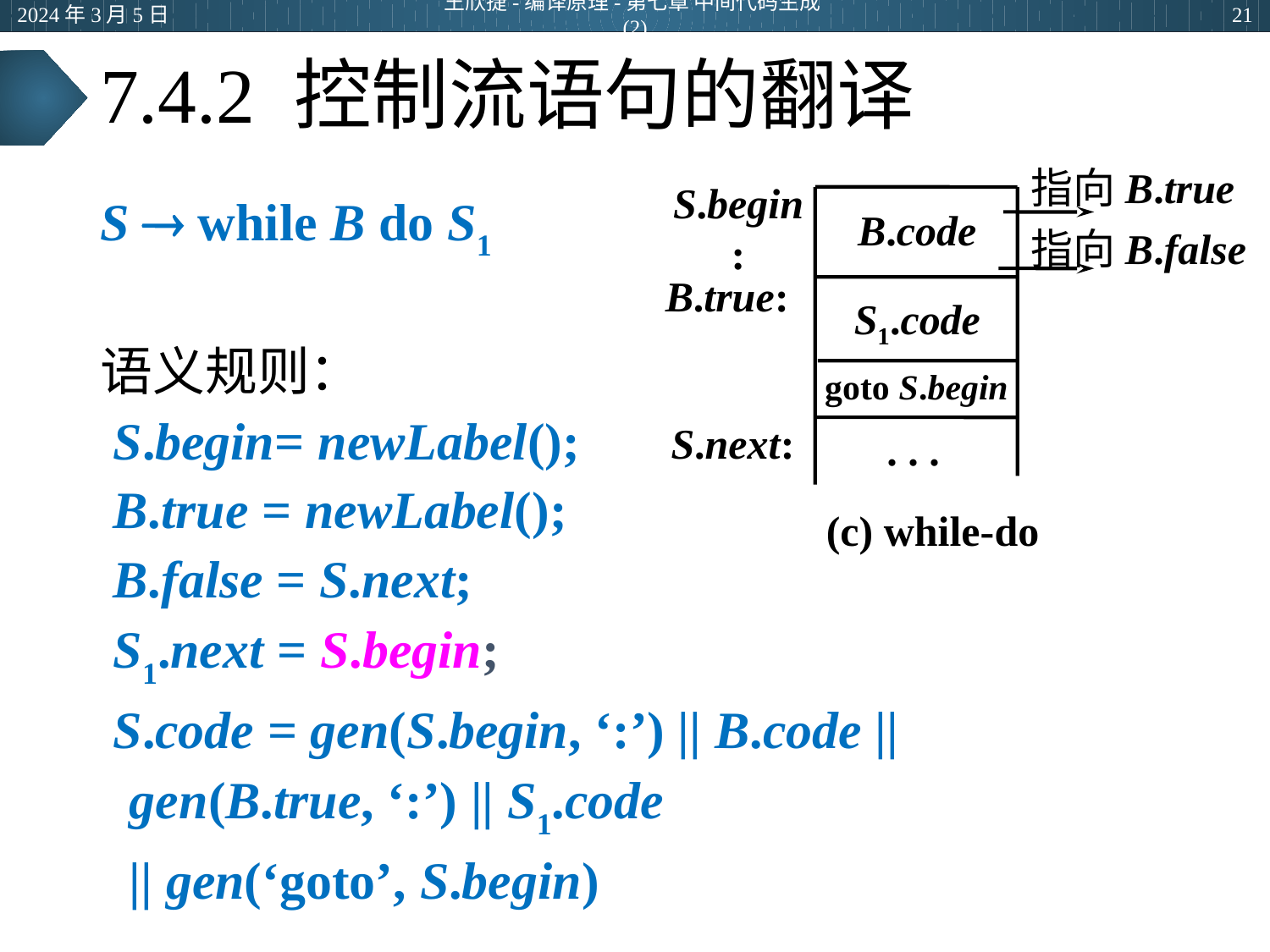

2024年3月5日
王欣捷-编译原理-第七章 中间代码生成(2)
21
# 7.4.2 控制流语句的翻译
指向B.true
S.begin:

B.code

指向B.false
B.true:

S1.code
 goto S.begin

S.next:

. . .
(c) while-do
S → while B do S1

语义规则：
 S.begin= newLabel();
 B.true = newLabel();
 B.false = S.next;
 S1.next = S.begin;
 S.code = gen(S.begin, ‘:’) || B.code ||
 			gen(B.true, ‘:’) || S1.code
			|| gen(‘goto’, S.begin)